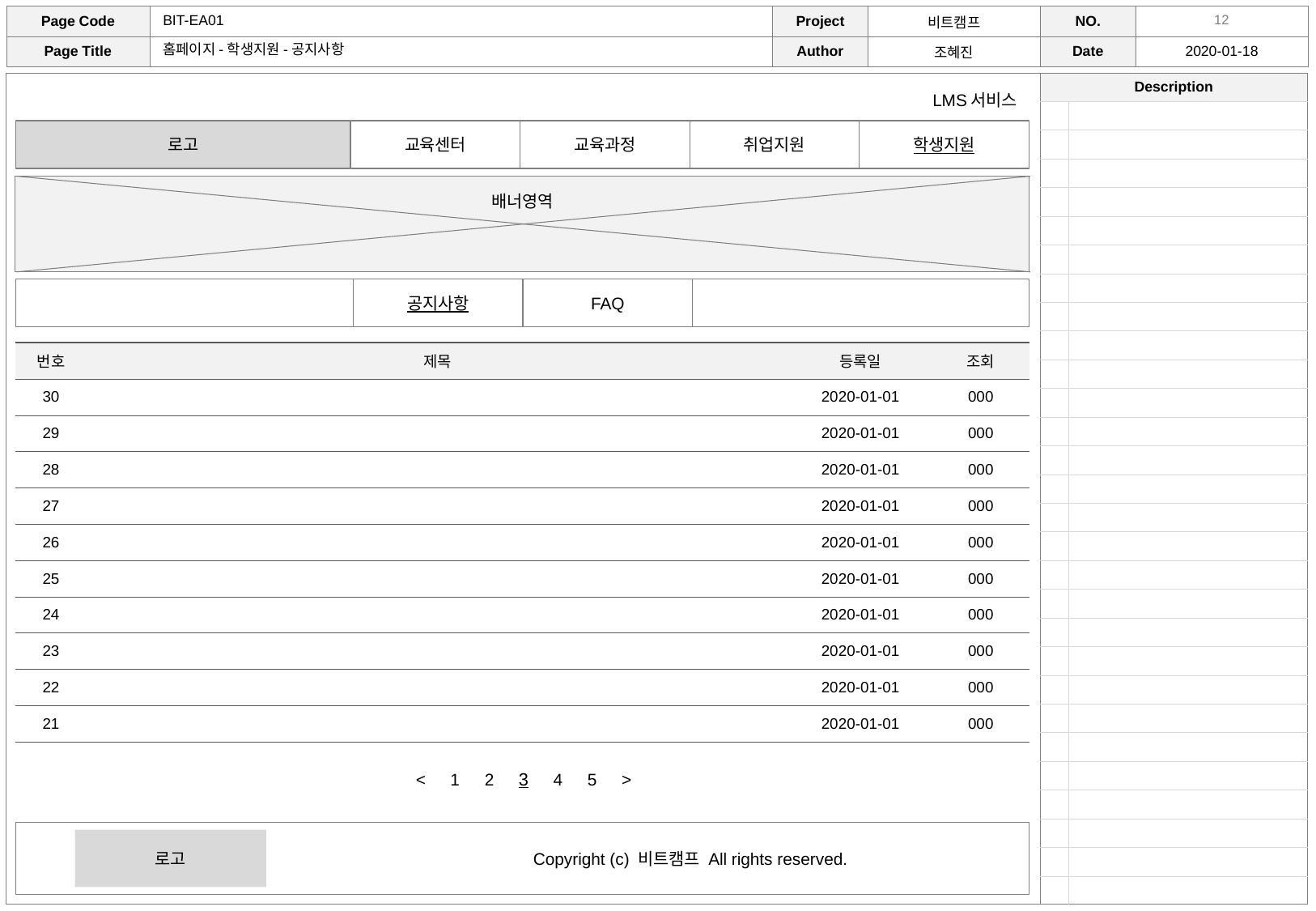

BIT-EA01
홈페이지-학생지원-공지사항
LMS서비스
|  |  |
| --- | --- |
|  |  |
|  |  |
|  |  |
|  |  |
|  |  |
|  |  |
|  |  |
|  |  |
|  |  |
|  |  |
|  |  |
|  |  |
|  |  |
|  |  |
|  |  |
|  |  |
|  |  |
|  |  |
|  |  |
|  |  |
|  |  |
|  |  |
|  |  |
|  |  |
|  |  |
|  |  |
|  |  |
로고
교육센터
교육과정
취업지원
학생지원

배너영역

공지사항
FAQ
| 번호 | 제목 | 등록일 | 조회 |
| --- | --- | --- | --- |
| 30 |  | 2020-01-01 | 000 |
| 29 |  | 2020-01-01 | 000 |
| 28 |  | 2020-01-01 | 000 |
| 27 |  | 2020-01-01 | 000 |
| 26 |  | 2020-01-01 | 000 |
| 25 |  | 2020-01-01 | 000 |
| 24 |  | 2020-01-01 | 000 |
| 23 |  | 2020-01-01 | 000 |
| 22 |  | 2020-01-01 | 000 |
| 21 |  | 2020-01-01 | 000 |
<　1　2　3　4　5　>

로고
Copyright (c) 비트캠프 All rights reserved.